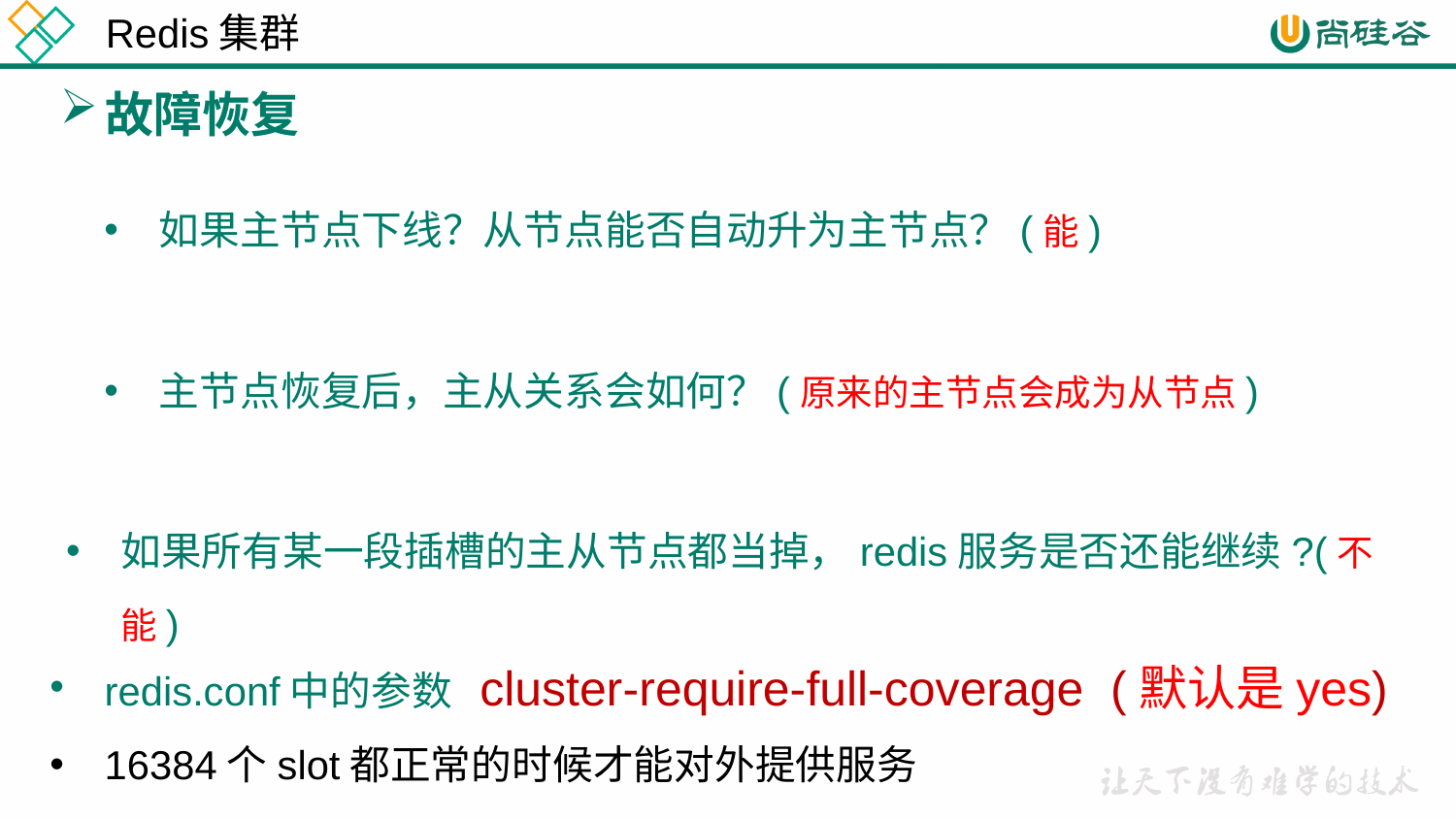

Redis集群
故障恢复
如果主节点下线？从节点能否自动升为主节点？(能)
主节点恢复后，主从关系会如何？(原来的主节点会成为从节点)
如果所有某一段插槽的主从节点都当掉，redis服务是否还能继续?(不能)
redis.conf中的参数  cluster-require-full-coverage  (默认是yes)
16384个slot都正常的时候才能对外提供服务